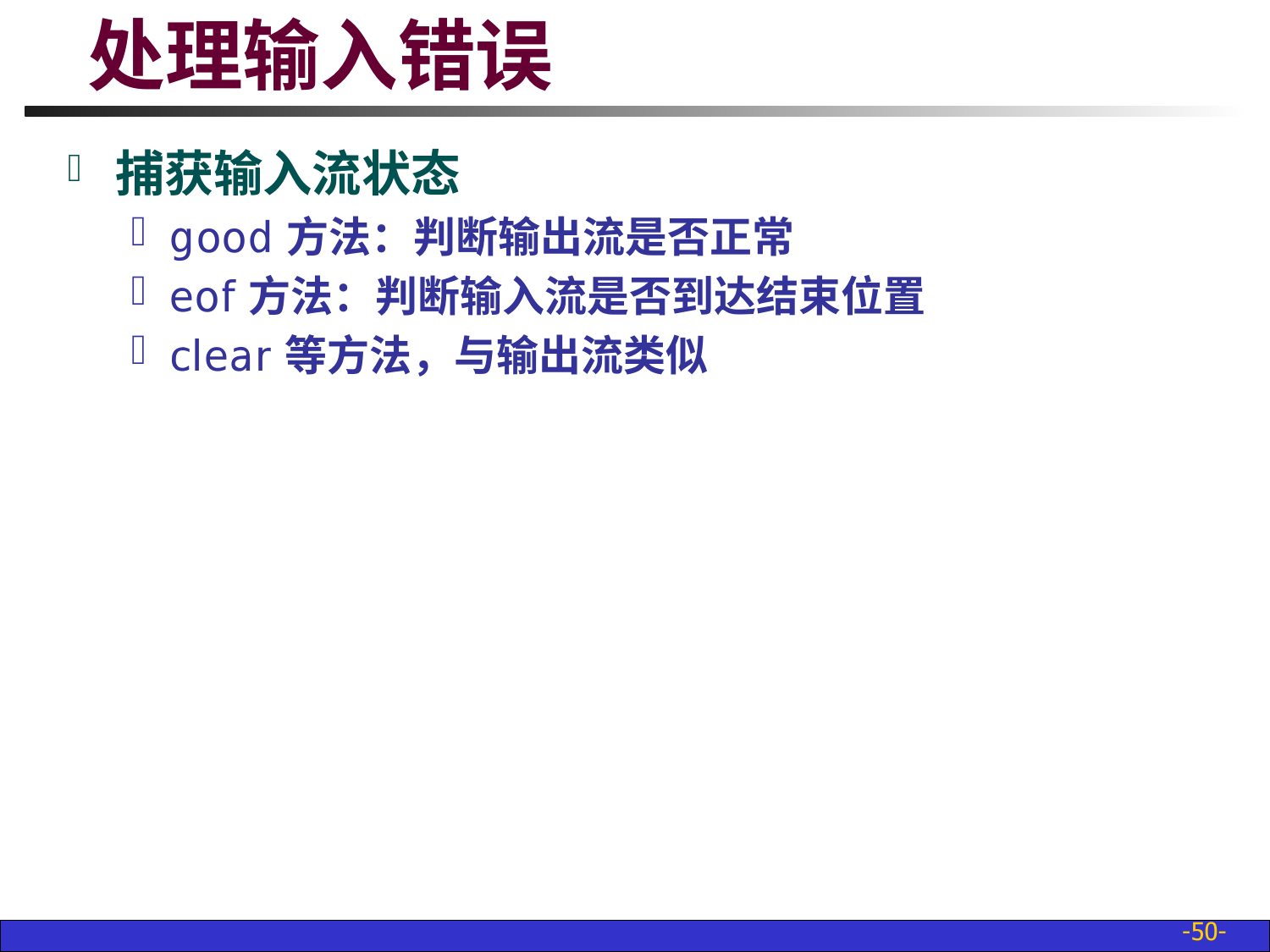

# 处理输入错误
捕获输入流状态
good方法：判断输出流是否正常
eof方法：判断输入流是否到达结束位置
clear等方法，与输出流类似

-50-